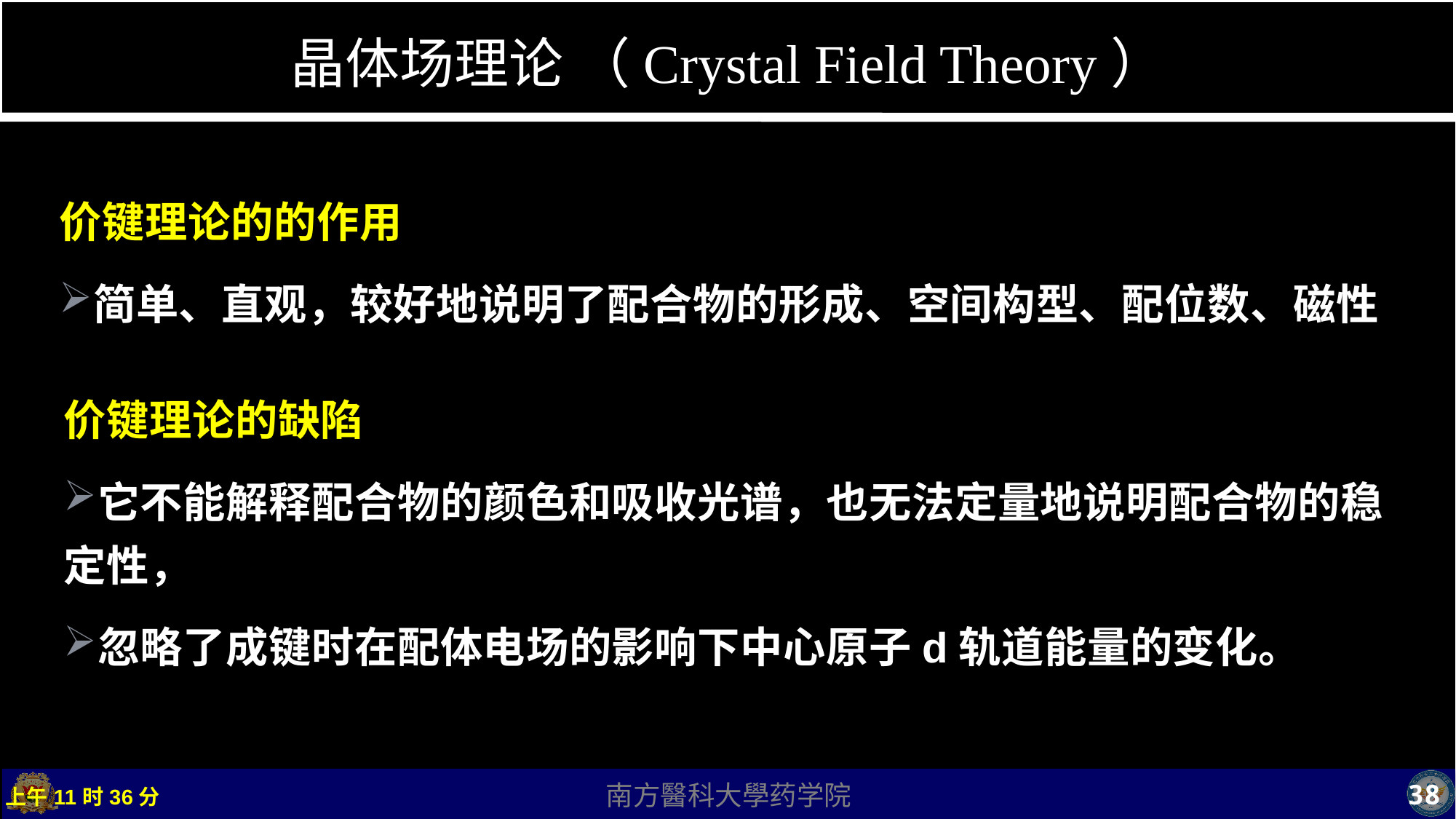

# 晶体场理论 （Crystal Field Theory）
价键理论的的作用
简单、直观，较好地说明了配合物的形成、空间构型、配位数、磁性
价键理论的缺陷
它不能解释配合物的颜色和吸收光谱，也无法定量地说明配合物的稳定性，
忽略了成键时在配体电场的影响下中心原子d轨道能量的变化。
上午11时36分
38